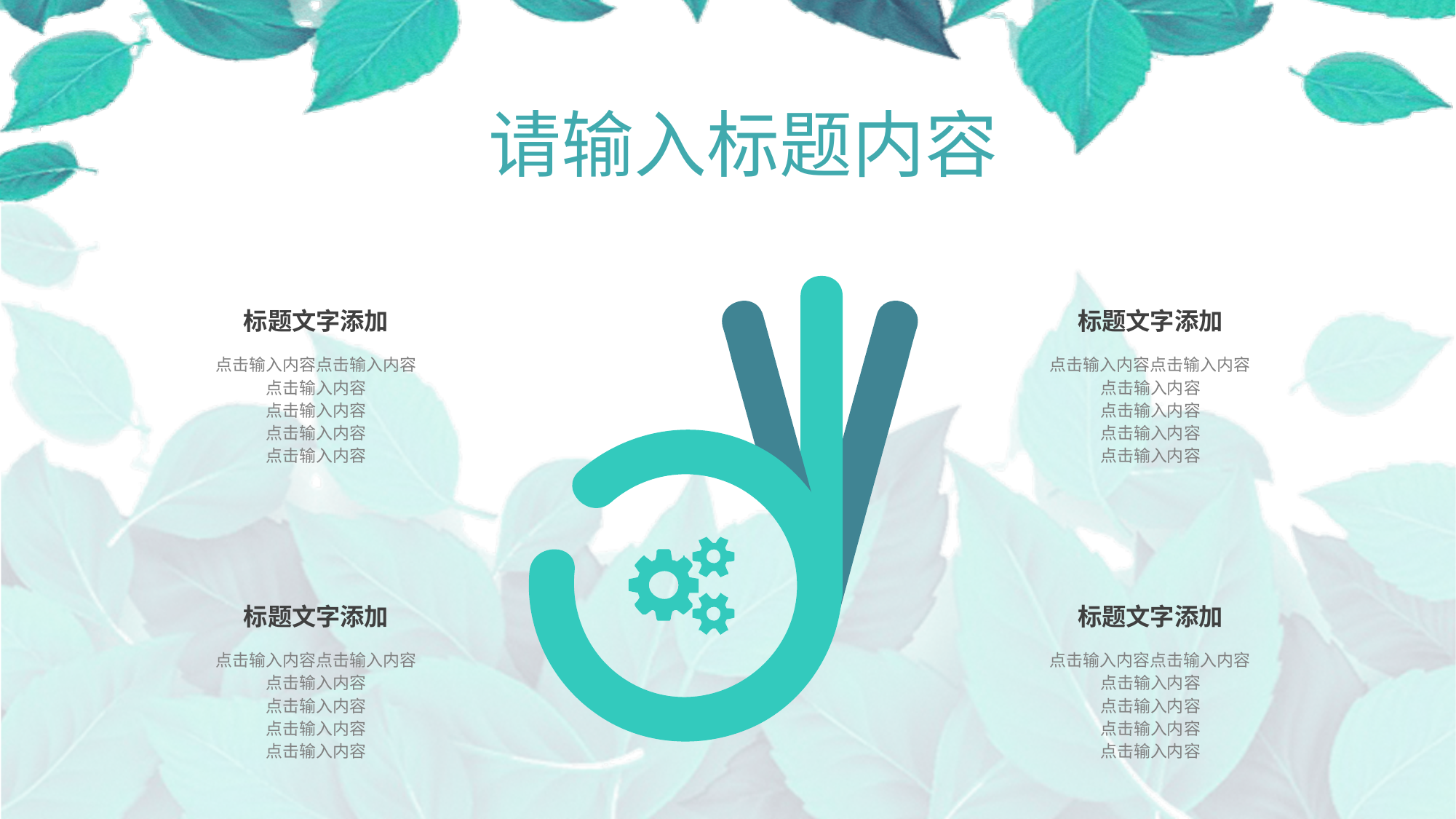

请输入标题内容

标题文字添加
点击输入内容点击输入内容
点击输入内容
点击输入内容
点击输入内容
点击输入内容

标题文字添加
点击输入内容点击输入内容
点击输入内容
点击输入内容
点击输入内容
点击输入内容

标题文字添加
点击输入内容点击输入内容
点击输入内容
点击输入内容
点击输入内容
点击输入内容

标题文字添加
点击输入内容点击输入内容
点击输入内容
点击输入内容
点击输入内容
点击输入内容